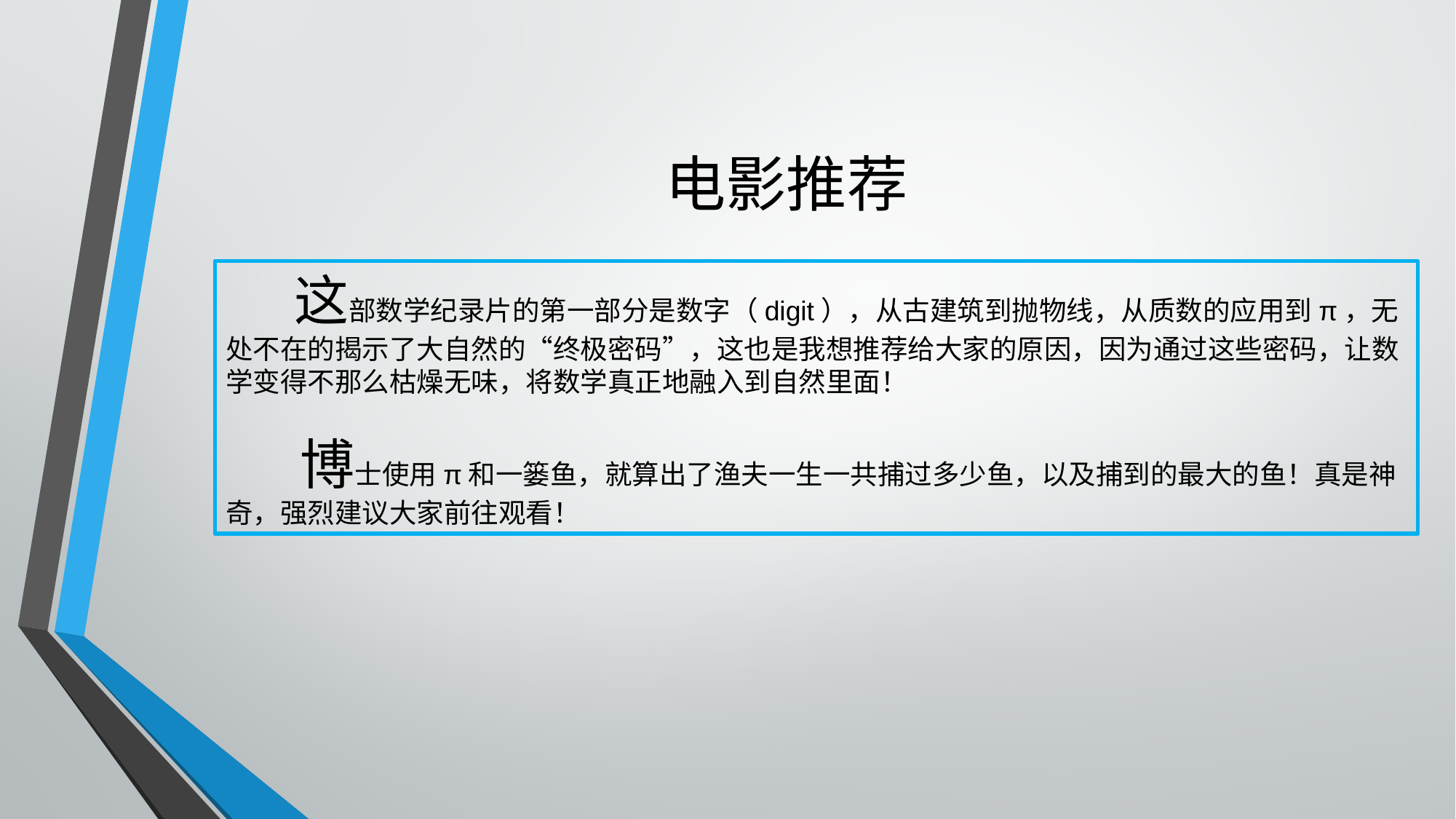

# 电影推荐
          这部数学纪录片的第一部分是数字（digit），从古建筑到抛物线，从质数的应用到π，无处不在的揭示了大自然的“终极密码”，这也是我想推荐给大家的原因，因为通过这些密码，让数学变得不那么枯燥无味，将数学真正地融入到自然里面！

           博士使用π和一篓鱼，就算出了渔夫一生一共捕过多少鱼，以及捕到的最大的鱼！真是神奇，强烈建议大家前往观看！